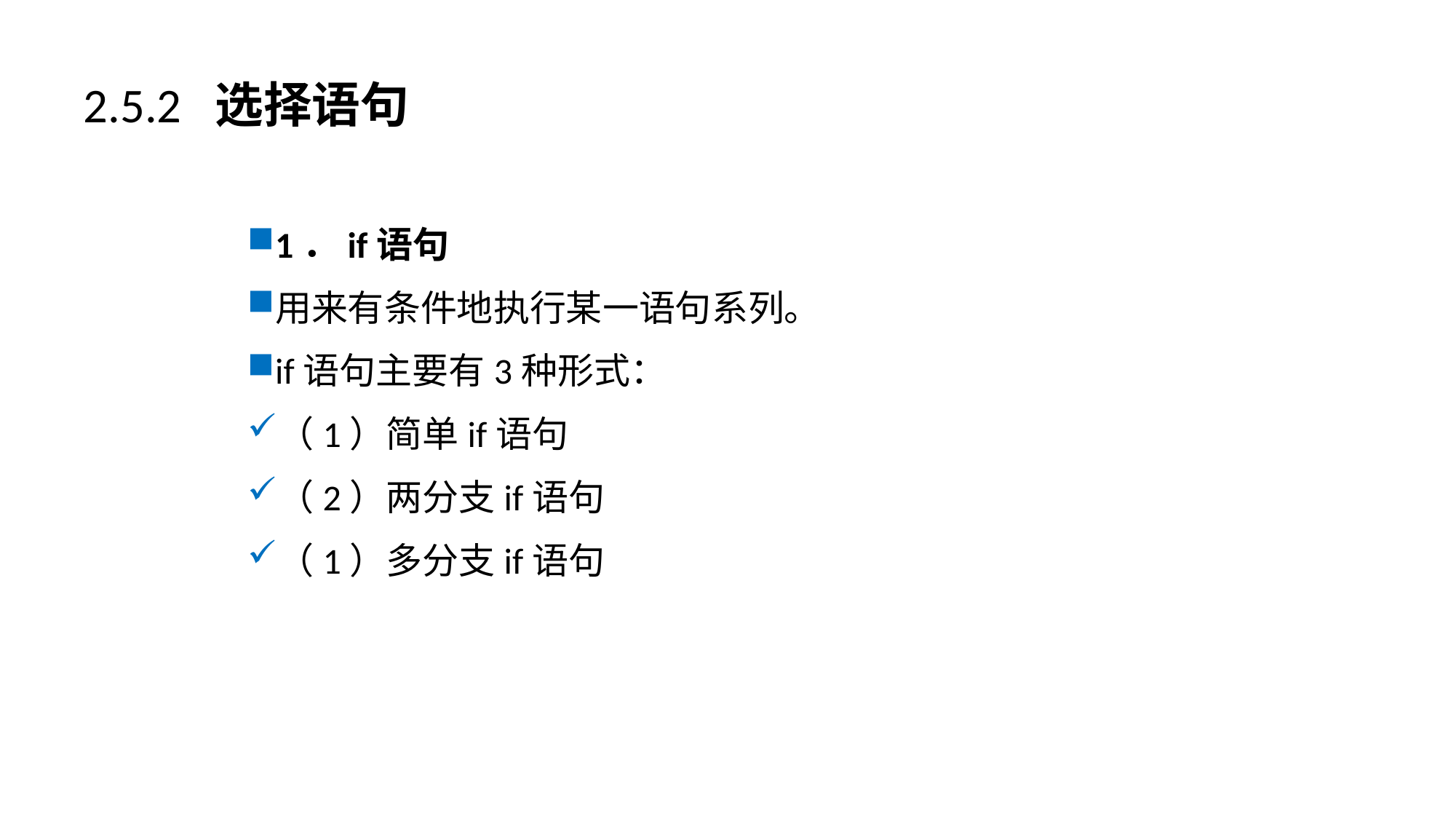

# 2.5.2  选择语句

1．if语句
用来有条件地执行某一语句系列。
if语句主要有3种形式：
（1）简单if语句
（2）两分支if语句
（1）多分支if语句